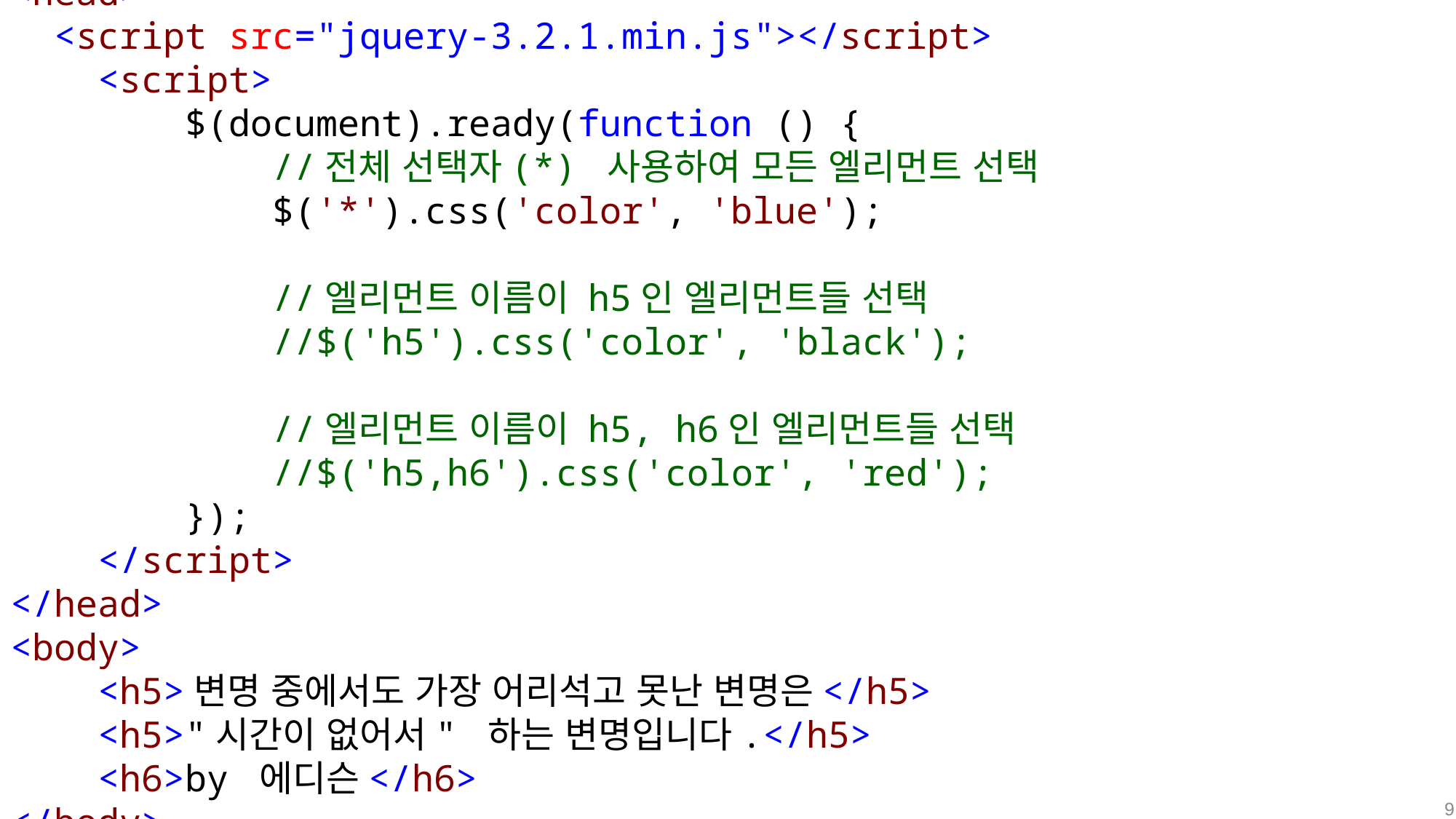

<head>
  <script src="jquery-3.2.1.min.js"></script>
    <script>
        $(document).ready(function () {
            //전체 선택자(*) 사용하여 모든 엘리먼트 선택
            $('*').css('color', 'blue');

            //엘리먼트 이름이 h5인 엘리먼트들 선택
            //$('h5').css('color', 'black');

            //엘리먼트 이름이 h5, h6인 엘리먼트들 선택
            //$('h5,h6').css('color', 'red');
        });
    </script>
</head>
<body>
    <h5>변명 중에서도 가장 어리석고 못난 변명은</h5>
    <h5>"시간이 없어서" 하는 변명입니다.</h5>
    <h6>by 에디슨</h6>
</body>
9